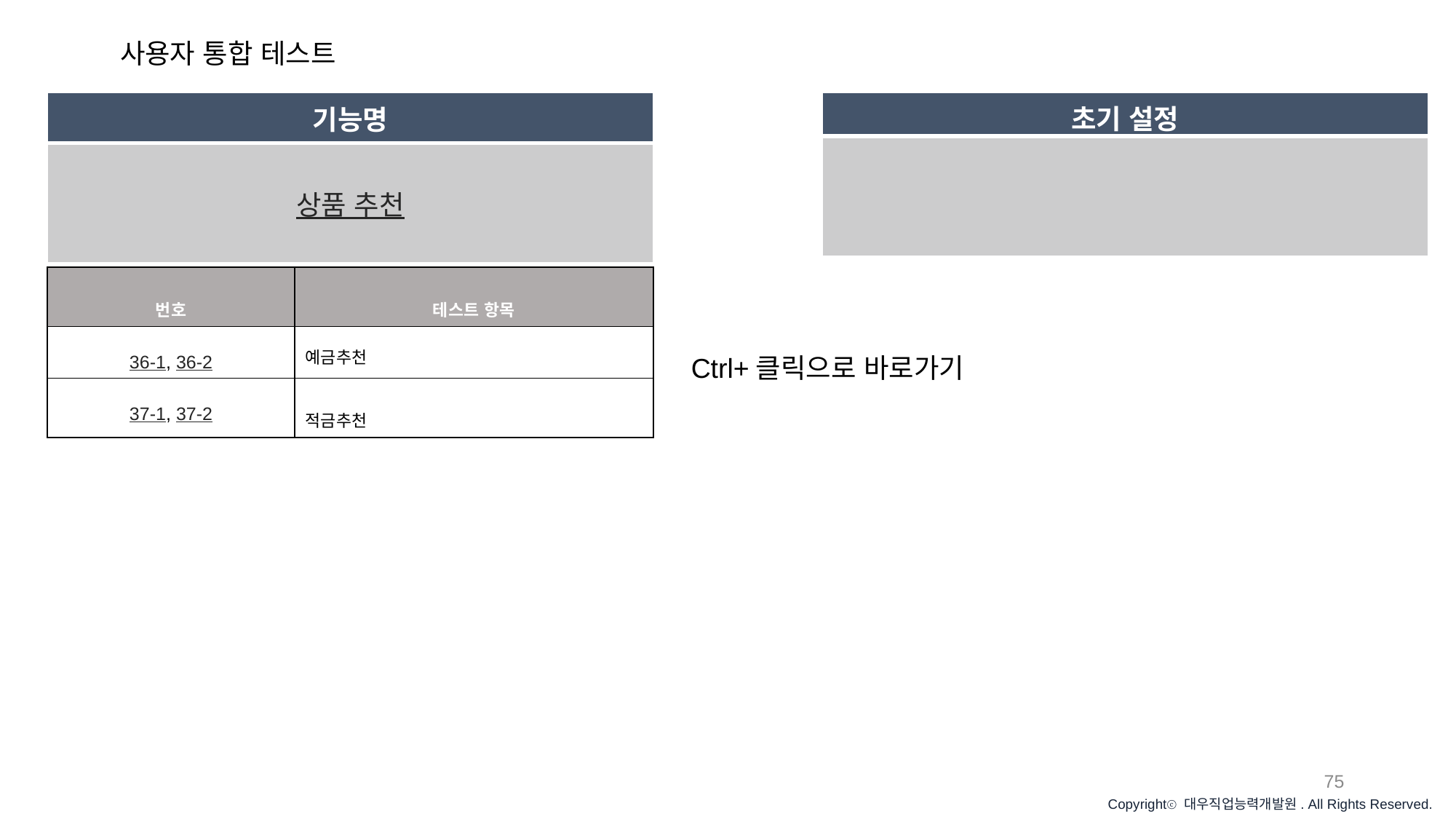

사용자 통합 테스트
| 초기 설정 |
| --- |
|  |
| 기능명 |
| --- |
| 상품 추천 |
| 번호 | 테스트 항목 |
| --- | --- |
| 36-1, 36-2 | 예금추천 |
| 37-1, 37-2 | 적금추천 |
Ctrl+클릭으로 바로가기
75